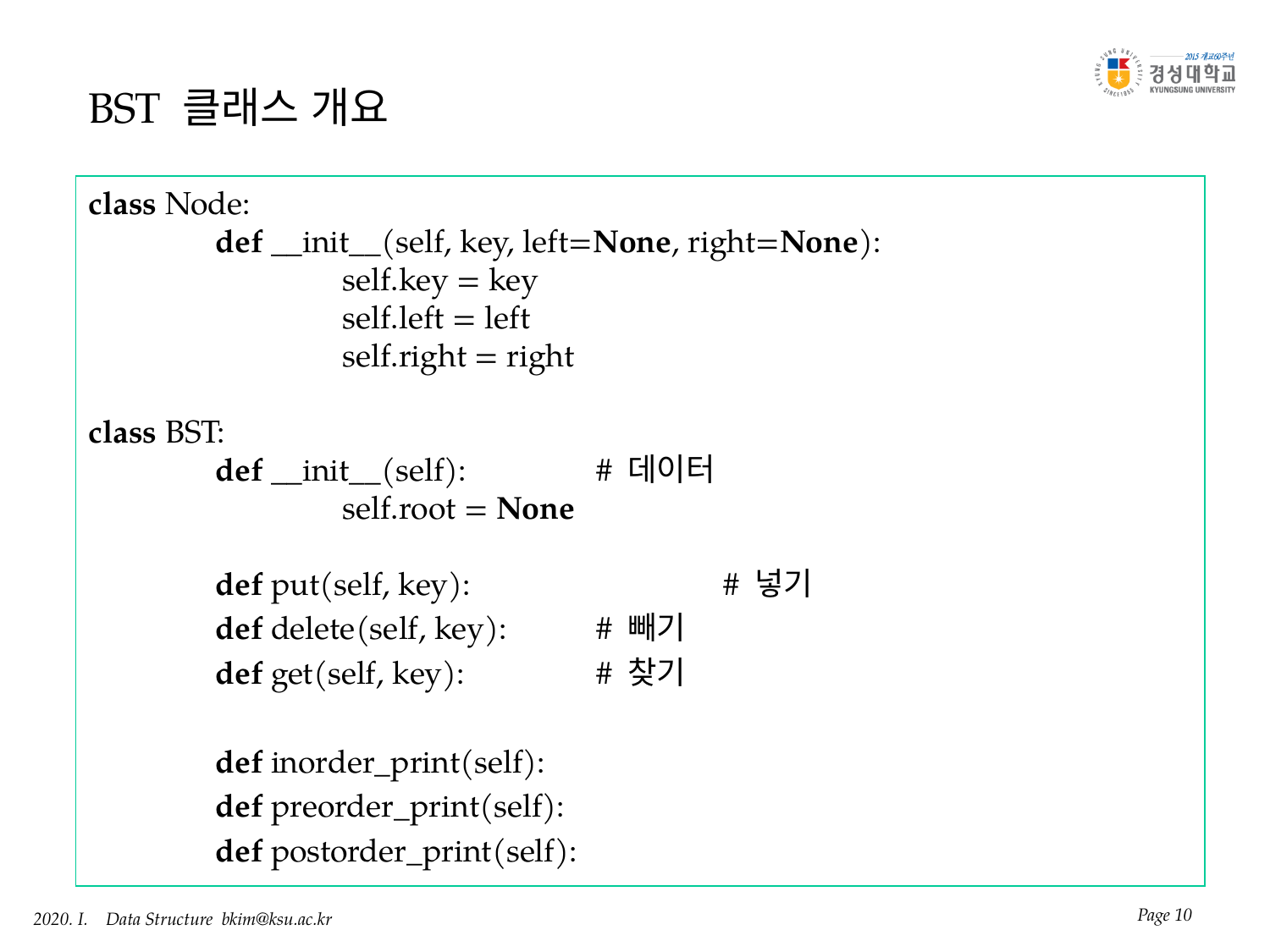

# BST 클래스 개요
class Node:
    	def __init__(self, key, left=None, right=None):
        		self.key = key
        		self.left = left
        		self.right = right
class BST:
    	def __init__(self):		# 데이터
        		self.root = None
    	def put(self, key):		# 넣기
	def delete(self, key):	# 빼기
	def get(self, key):		# 찾기

	def inorder_print(self):
	def preorder_print(self):
	def postorder_print(self):
Page 10